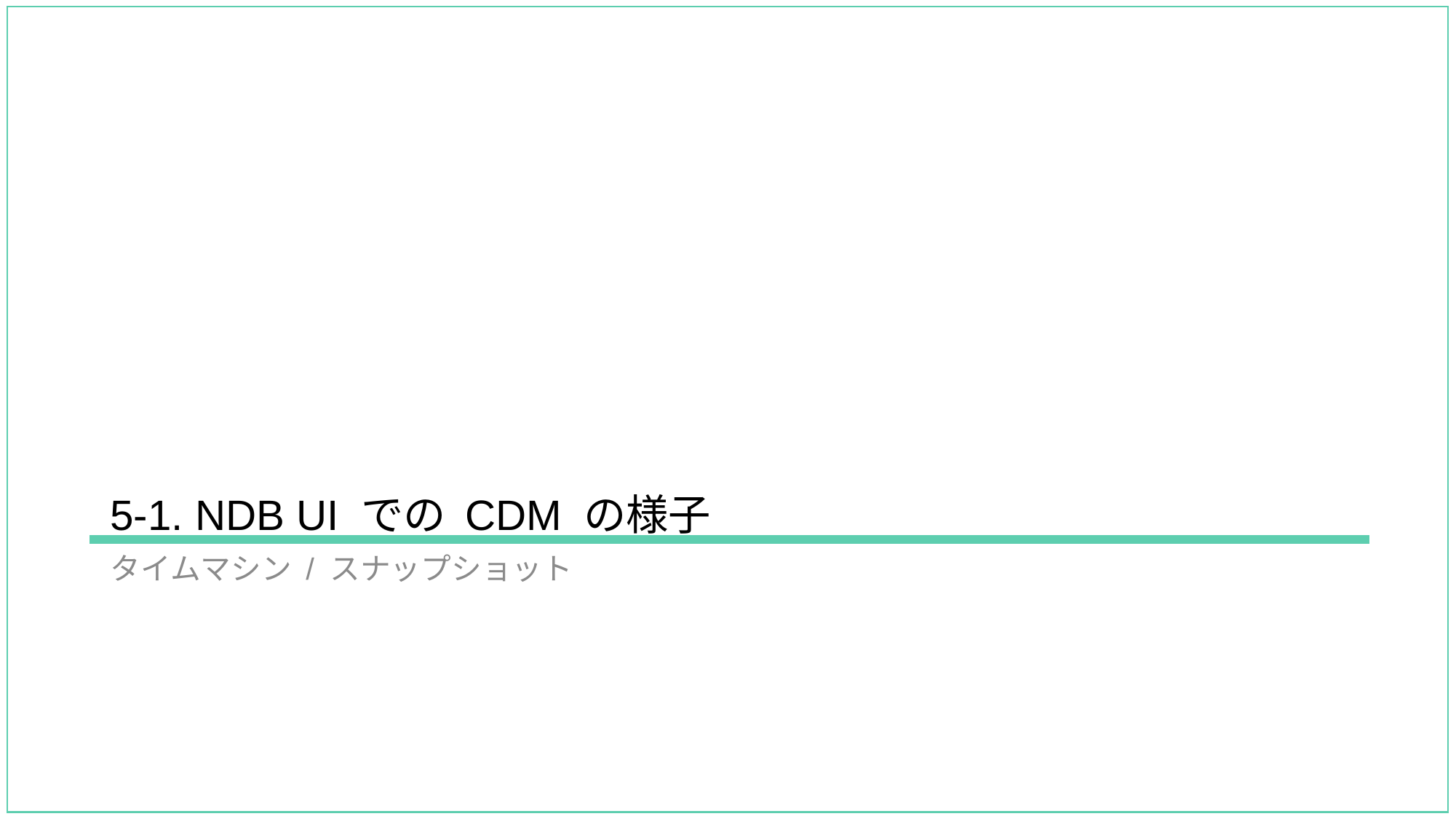

# 5-1. NDB UI での CDM の様子
タイムマシン / スナップショット